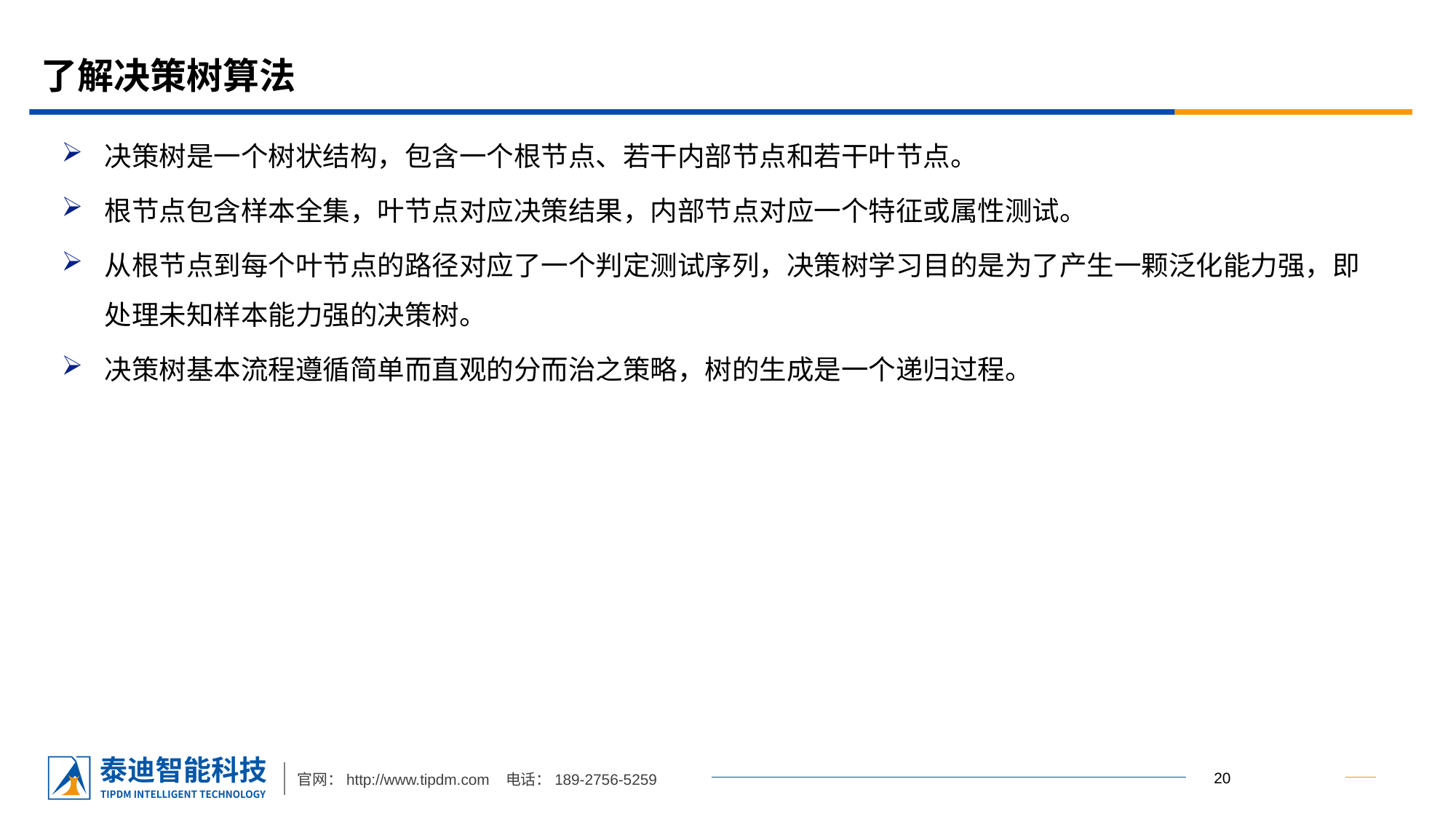

# 了解决策树算法
决策树是一个树状结构，包含一个根节点、若干内部节点和若干叶节点。
根节点包含样本全集，叶节点对应决策结果，内部节点对应一个特征或属性测试。
从根节点到每个叶节点的路径对应了一个判定测试序列，决策树学习目的是为了产生一颗泛化能力强，即处理未知样本能力强的决策树。
决策树基本流程遵循简单而直观的分而治之策略，树的生成是一个递归过程。